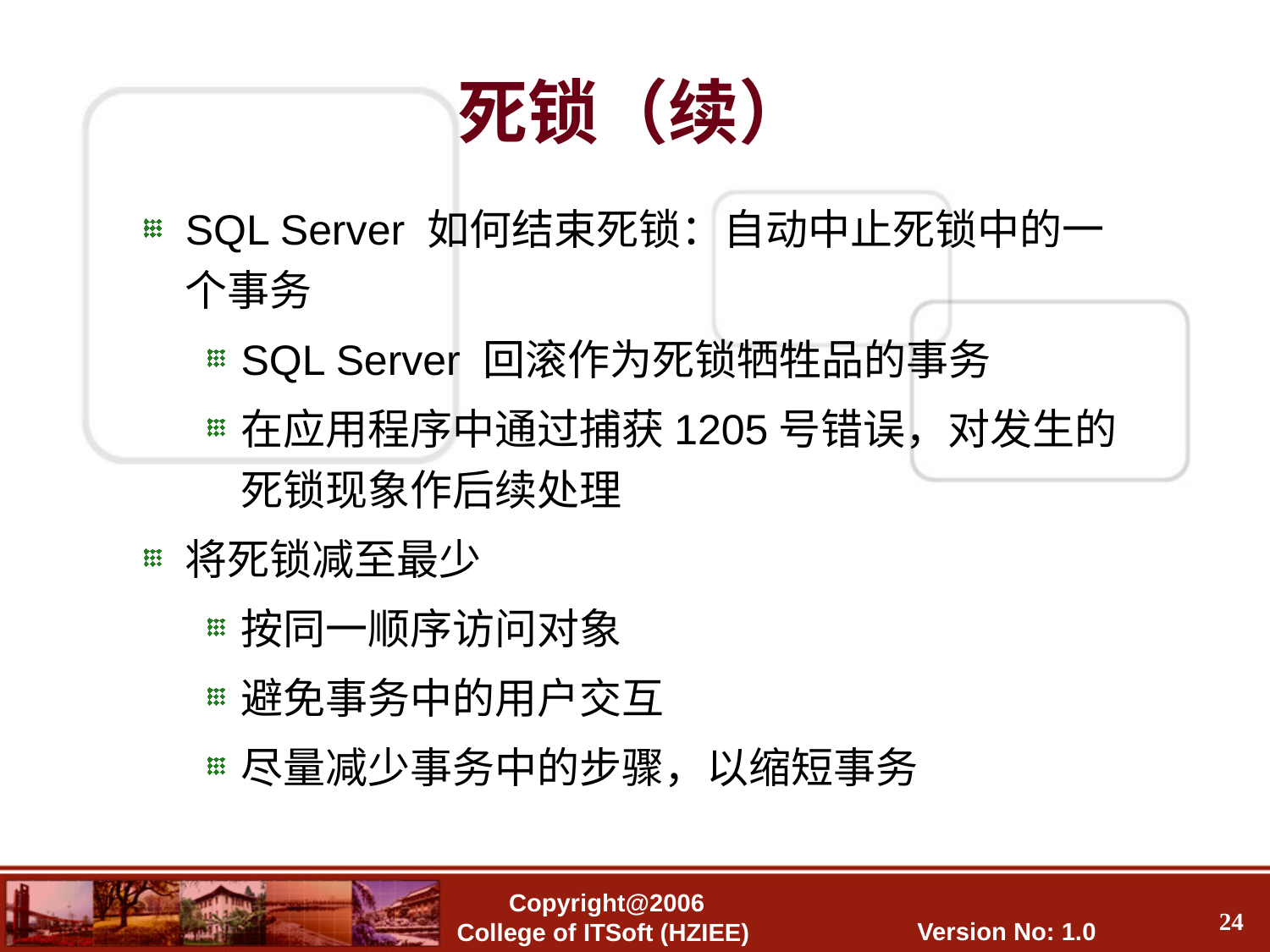

# 死锁（续）
SQL Server 如何结束死锁：自动中止死锁中的一个事务
SQL Server 回滚作为死锁牺牲品的事务
在应用程序中通过捕获1205号错误，对发生的死锁现象作后续处理
将死锁减至最少
按同一顺序访问对象
避免事务中的用户交互
尽量减少事务中的步骤，以缩短事务